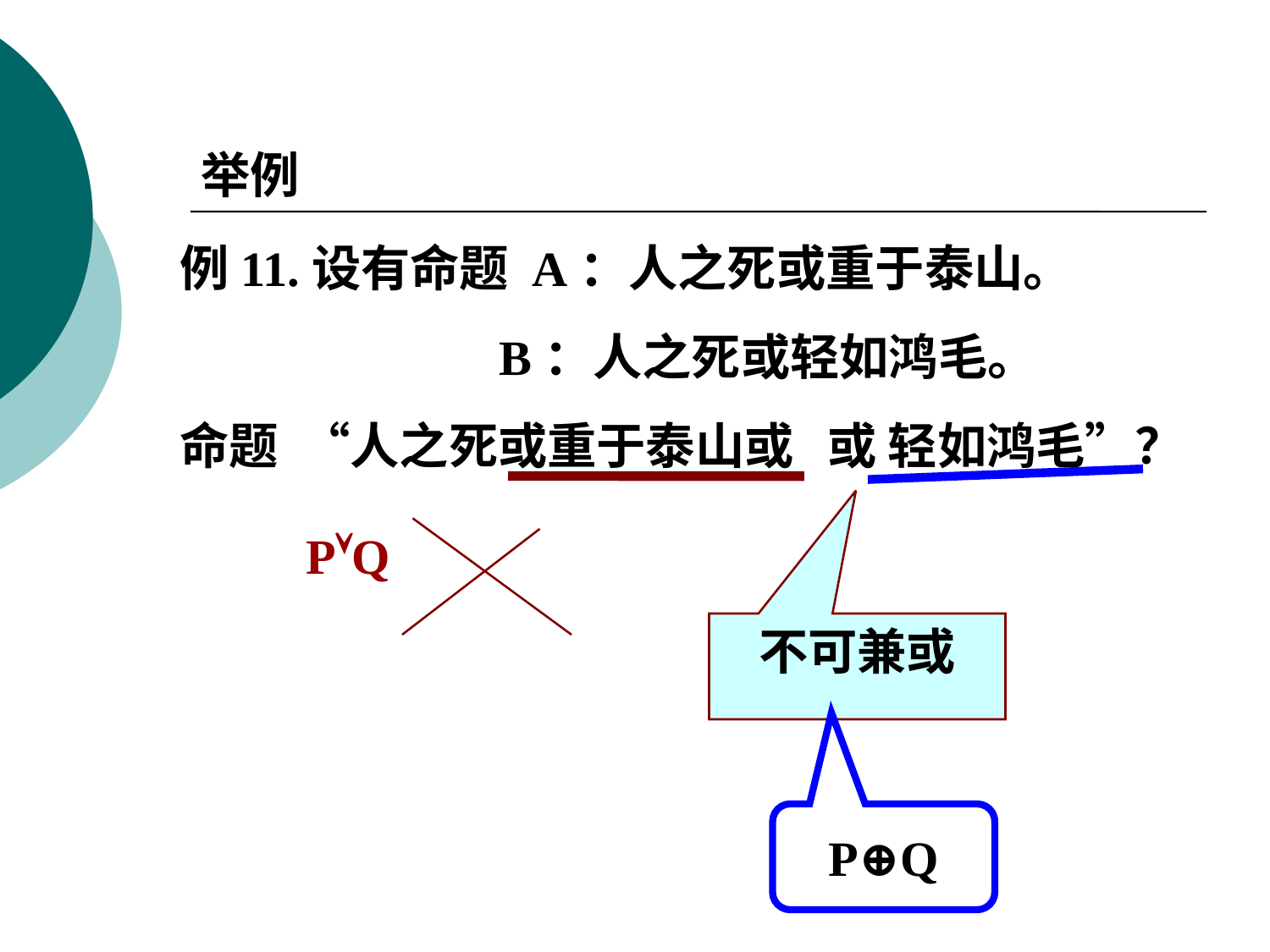

举例
例11.设有命题 A：人之死或重于泰山。
                          B：人之死或轻如鸿毛。
命题  “人之死或重于泰山或   或 轻如鸿毛”？

P∨Q

不可兼或
P⊕Q